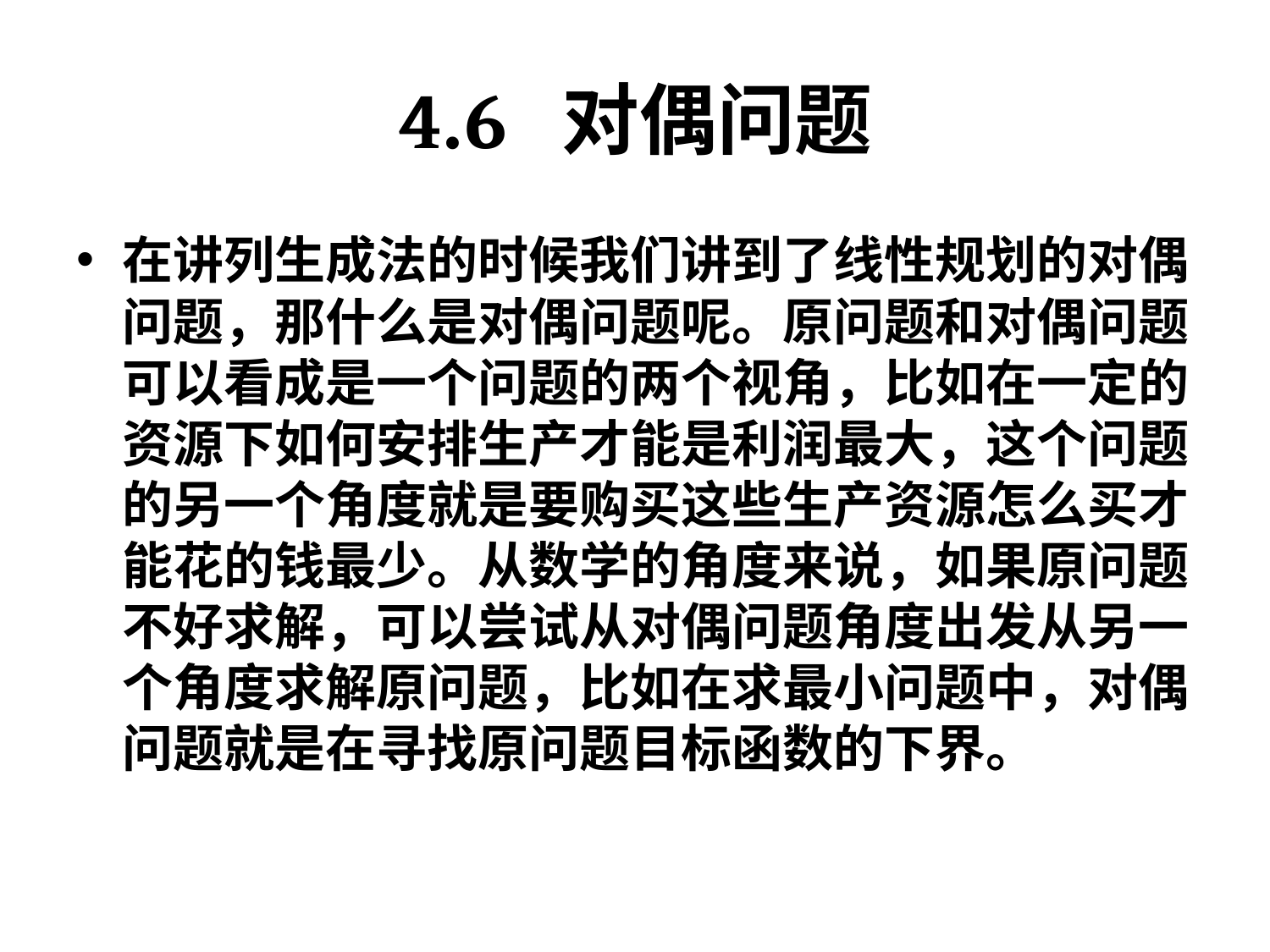

# 4.6  对偶问题
在讲列生成法的时候我们讲到了线性规划的对偶问题，那什么是对偶问题呢。原问题和对偶问题可以看成是一个问题的两个视角，比如在一定的资源下如何安排生产才能是利润最大，这个问题的另一个角度就是要购买这些生产资源怎么买才能花的钱最少。从数学的角度来说，如果原问题不好求解，可以尝试从对偶问题角度出发从另一个角度求解原问题，比如在求最小问题中，对偶问题就是在寻找原问题目标函数的下界。